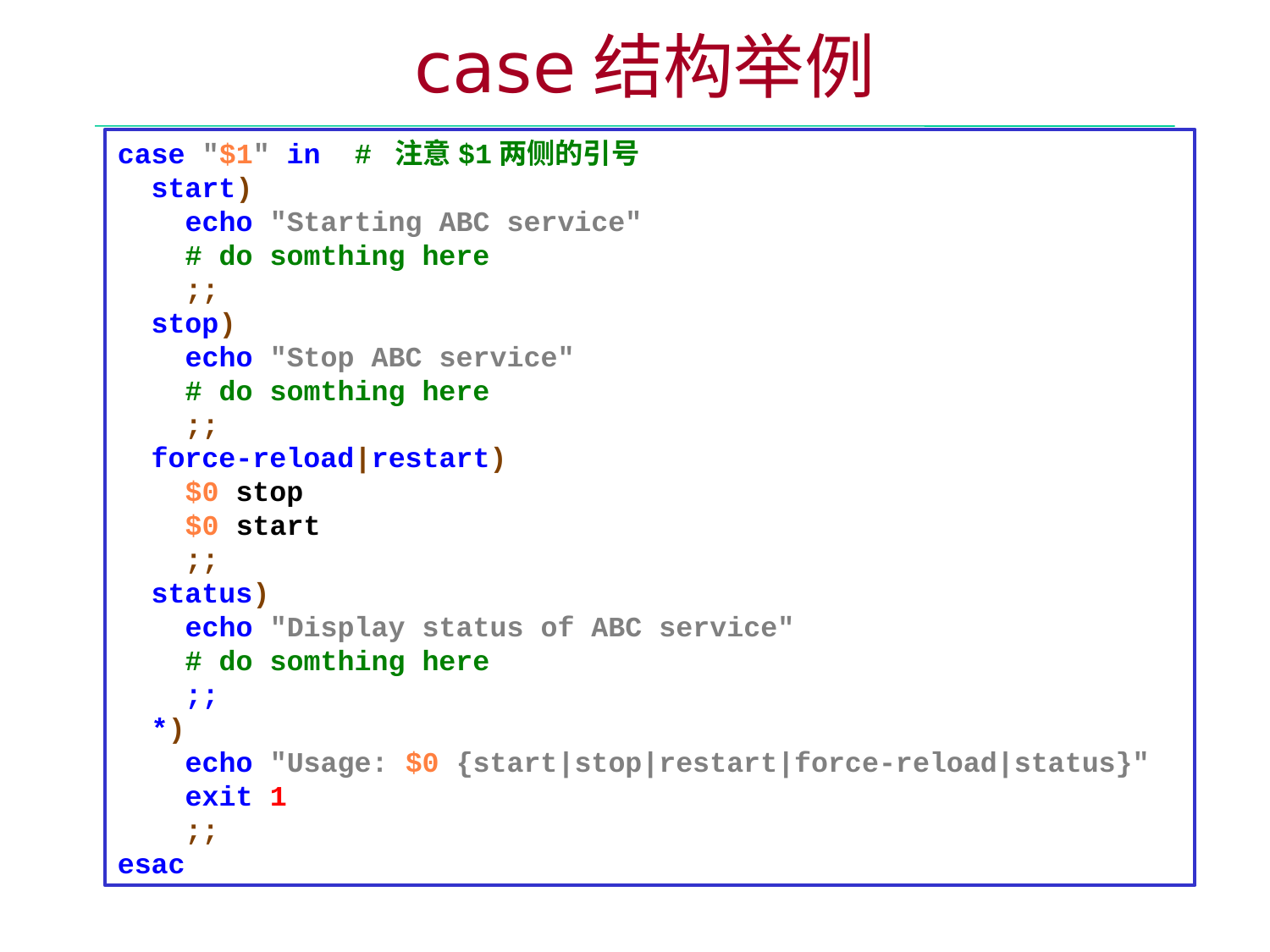

case结构举例
case "$1" in  # 注意$1两侧的引号
  start)
    echo "Starting ABC service"
    # do somthing here
    ;;
  stop)
    echo "Stop ABC service"
    # do somthing here
    ;;
  force-reload|restart)
    $0 stop
    $0 start
    ;;
  status)
    echo "Display status of ABC service"
    # do somthing here
    ;;
  *)
    echo "Usage: $0 {start|stop|restart|force-reload|status}"
    exit 1
    ;;
esac